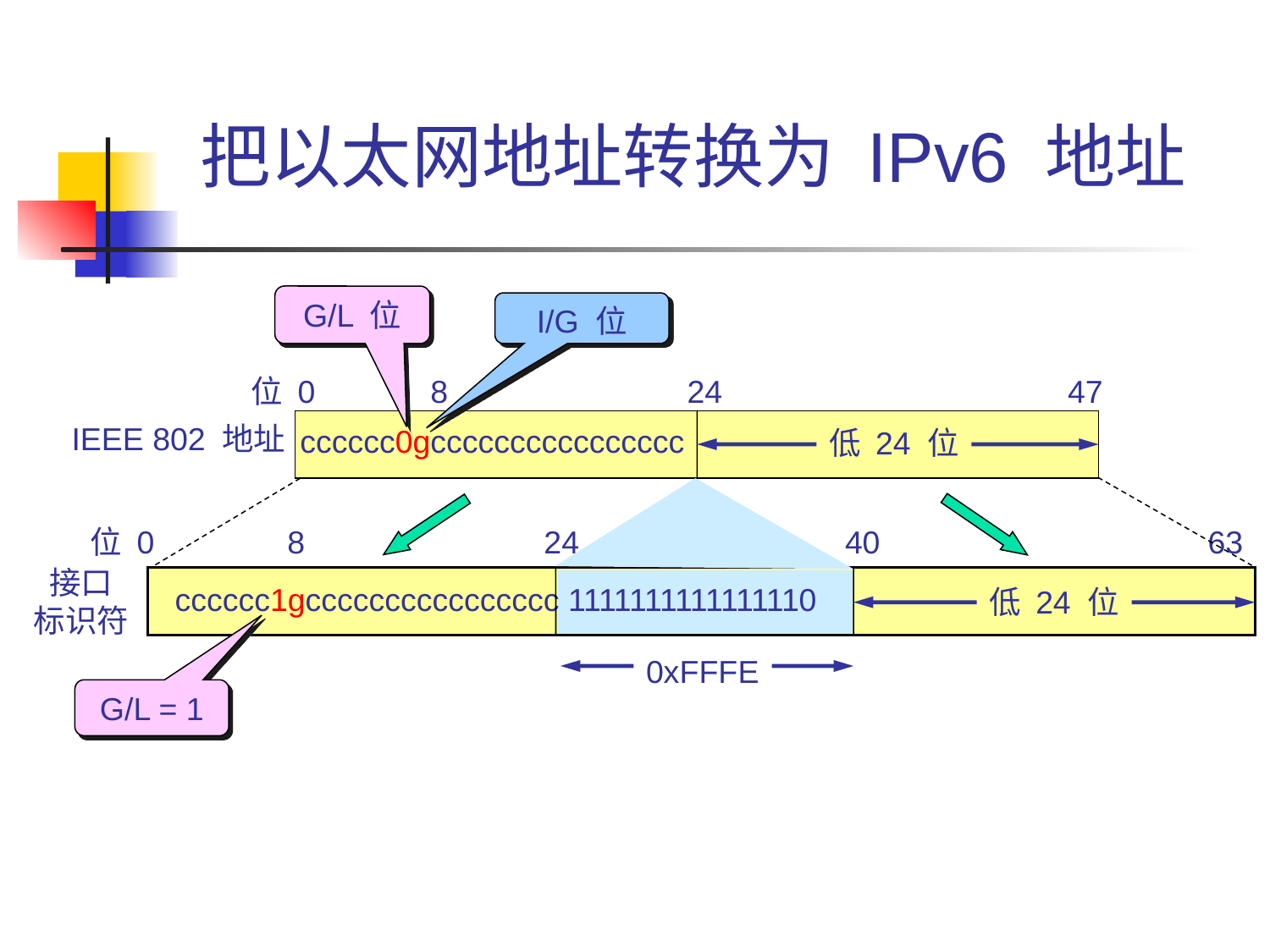

# 把以太网地址转换为 IPv6 地址
G/L 位
I/G 位
位  0             8                           24                                       47

IEEE 802 地址
cccccc0gcccccccccccccccc
低 24 位

位   0               8                           24                              40                                     63
接口
标识符

cccccc1gcccccccccccccccc 1111111111111110
低 24 位

0xFFFE

G/L = 1